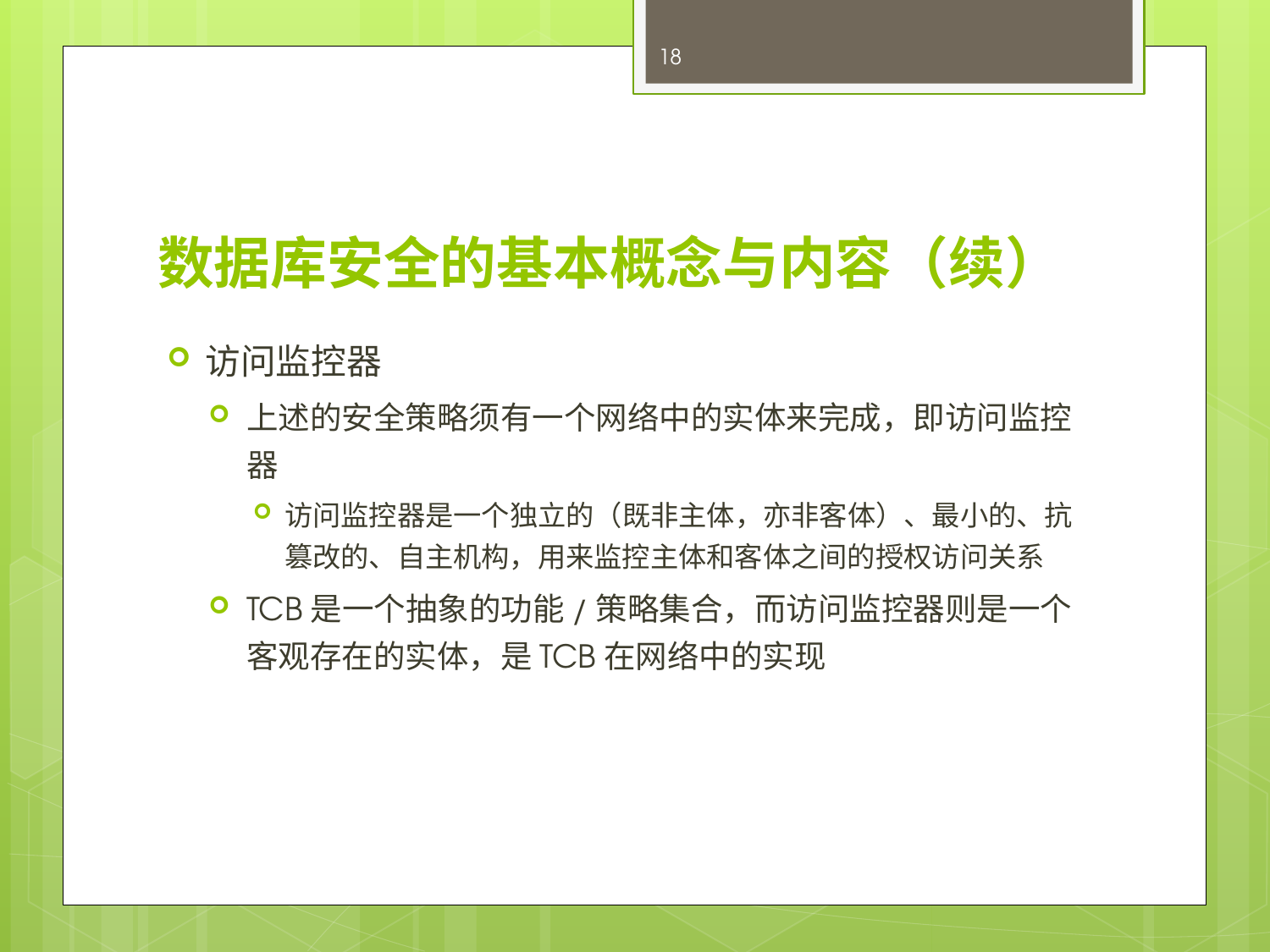

18
# 数据库安全的基本概念与内容（续）
访问监控器
上述的安全策略须有一个网络中的实体来完成，即访问监控器
访问监控器是一个独立的（既非主体，亦非客体）、最小的、抗篡改的、自主机构，用来监控主体和客体之间的授权访问关系
TCB是一个抽象的功能/策略集合，而访问监控器则是一个客观存在的实体，是TCB在网络中的实现